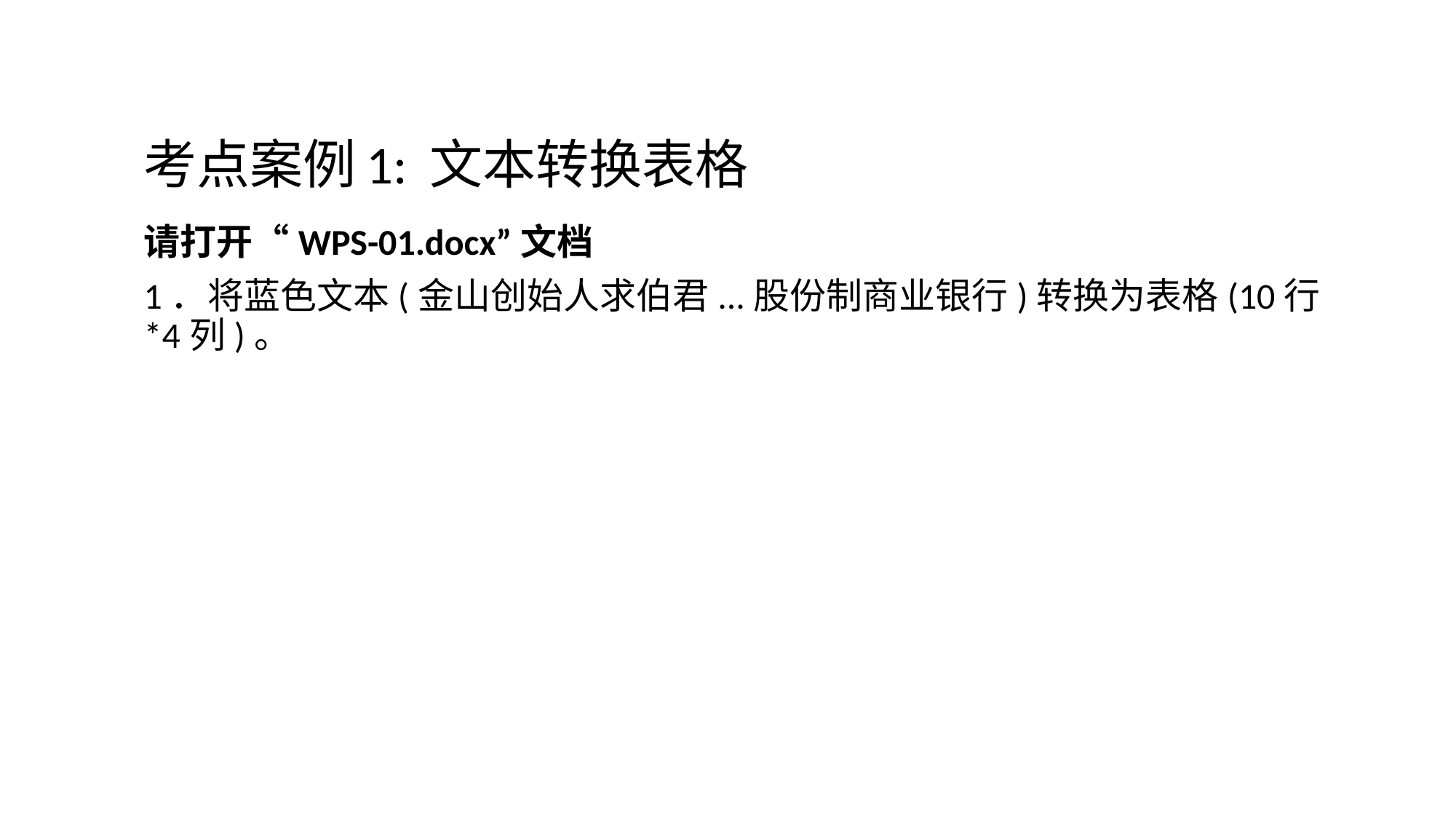

# 考点案例1: 文本转换表格
请打开“WPS-01.docx”文档
1．将蓝色文本(金山创始人求伯君...股份制商业银行)转换为表格(10行*4列)。